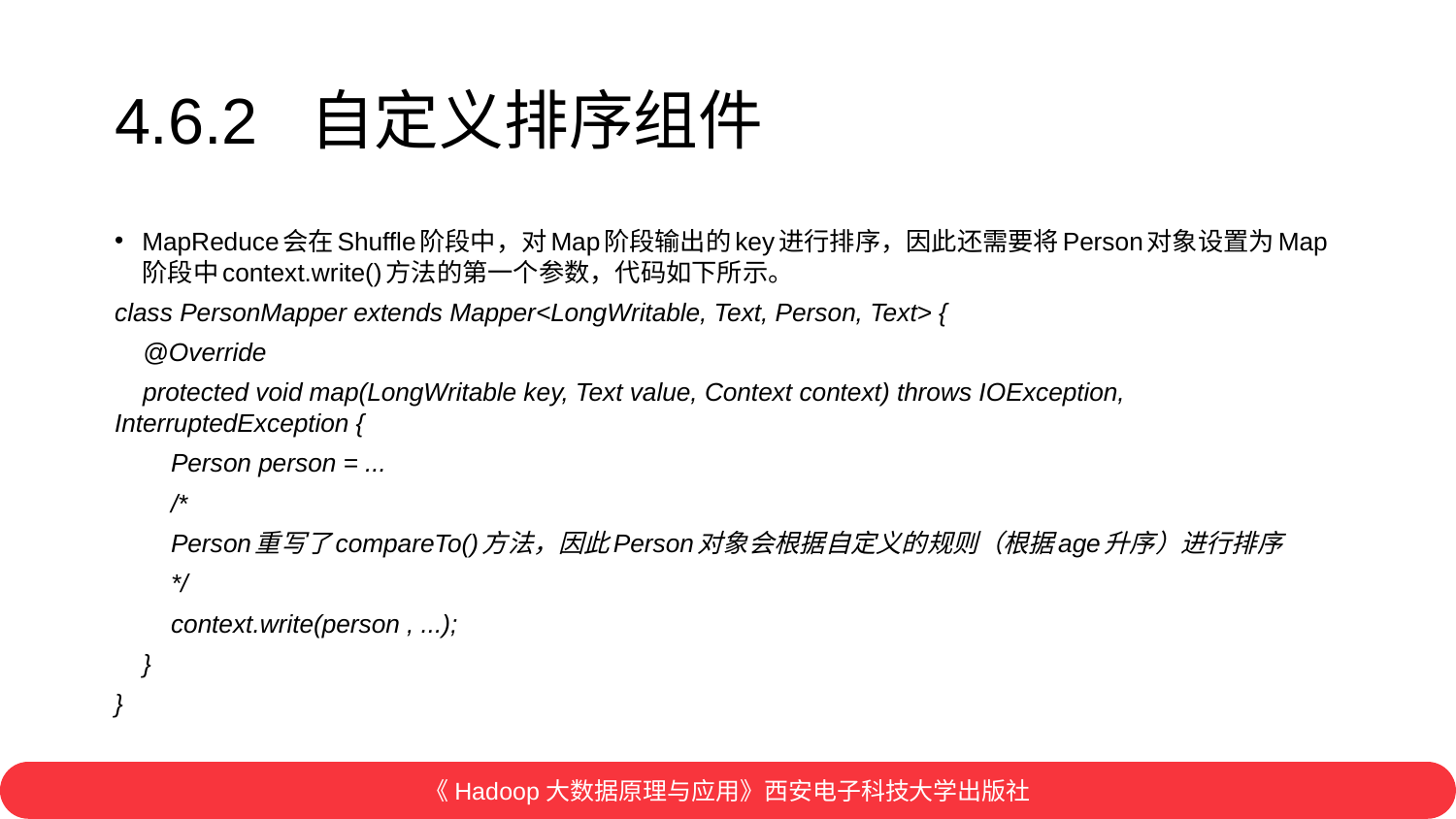

# 4.6.2  自定义排序组件
MapReduce会在Shuffle阶段中，对Map阶段输出的key进行排序，因此还需要将Person对象设置为Map阶段中context.write()方法的第一个参数，代码如下所示。
class PersonMapper extends Mapper<LongWritable, Text, Person, Text> {
    @Override
    protected void map(LongWritable key, Text value, Context context) throws IOException, InterruptedException {
        Person person = ...
        /*
        Person重写了compareTo()方法，因此Person对象会根据自定义的规则（根据age升序）进行排序
        */
        context.write(person , ...);
    }
}